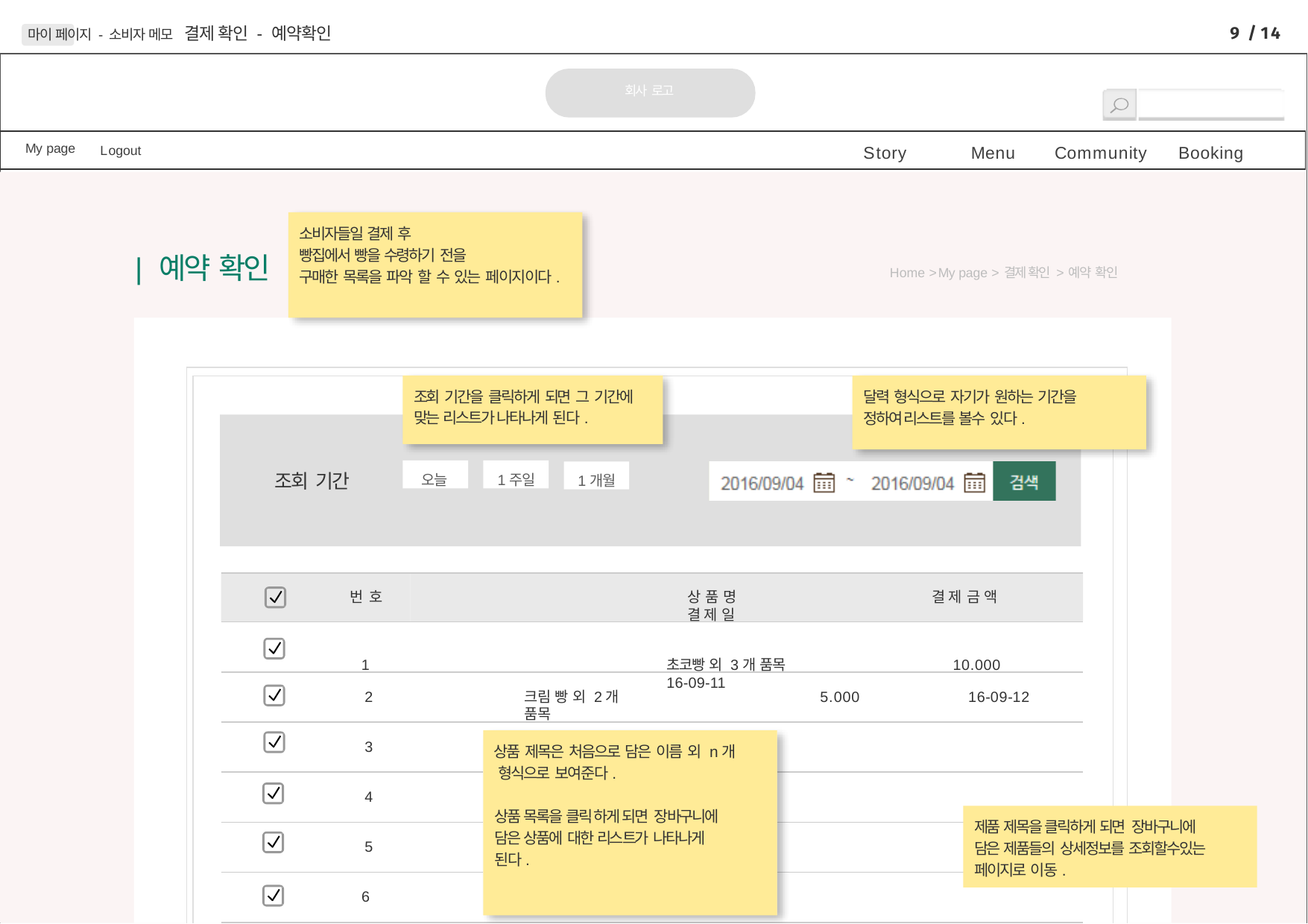

9 / 14
마이 페이지 - 소비자 메모    결제 확인 - 예약확인

회사 로고

My page
Story
Menu
Community
Booking
Logout

소비자들일 결제 후
빵집에서 빵을 수령하기 전을
구매한 목록을 파악 할 수 있는 페이지이다.

| 예약 확인

Home > My page > 결제 확인 > 예약 확인

조회 기간을 클릭하게 되면 그 기간에  맞는 리스트가 나타나게 된다.
달력 형식으로 자기가 원하는 기간을
정하여 리스트를 볼수 있다.

오늘
1주일
1개월

조회 기간

번 호	상 품 명	결 제 금 액	결 제 일

1	초코빵 외 3개 품목	10.000	16-09-11

2
크림 빵 외 2개 품목
5.000
16-09-12

3
상품 제목은 처음으로 담은 이름 외 n개  형식으로 보여준다.

4
상품 목록을 클릭 하게 되면  장바구니에 담은 상품에 대한 리스트가  나타나게 된다.

제품 제목을 클릭하게 되면  장바구니에 담은 제품들의 상세정보를  조회할수있는 페이지로 이동.

5

6